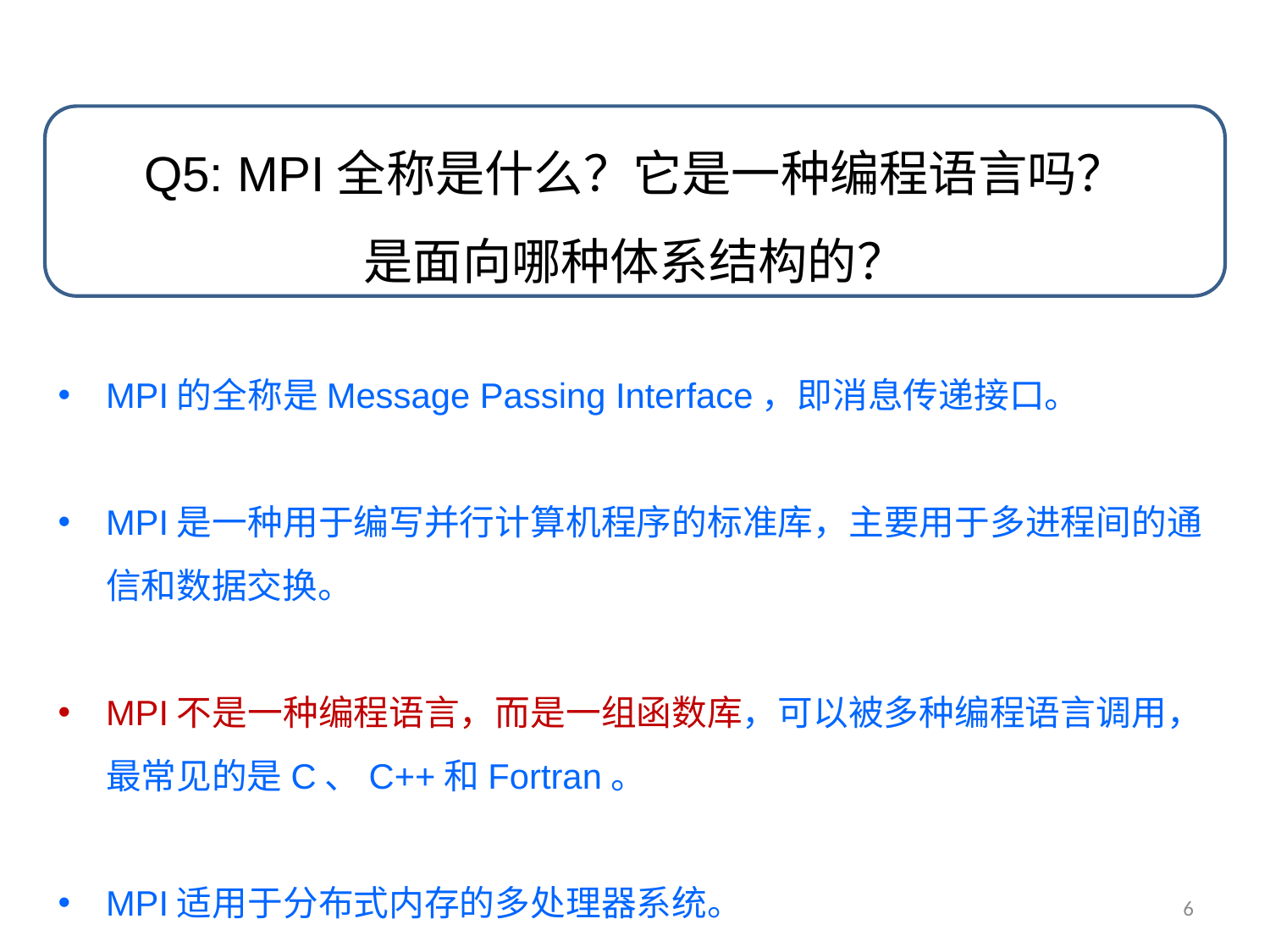

Q5: MPI全称是什么？它是一种编程语言吗？
是面向哪种体系结构的？
MPI的全称是Message Passing Interface，即消息传递接口。

MPI是一种用于编写并行计算机程序的标准库，主要用于多进程间的通信和数据交换。

MPI不是一种编程语言，而是一组函数库，可以被多种编程语言调用，最常见的是C、C++和Fortran。

MPI适用于分布式内存的多处理器系统。

6